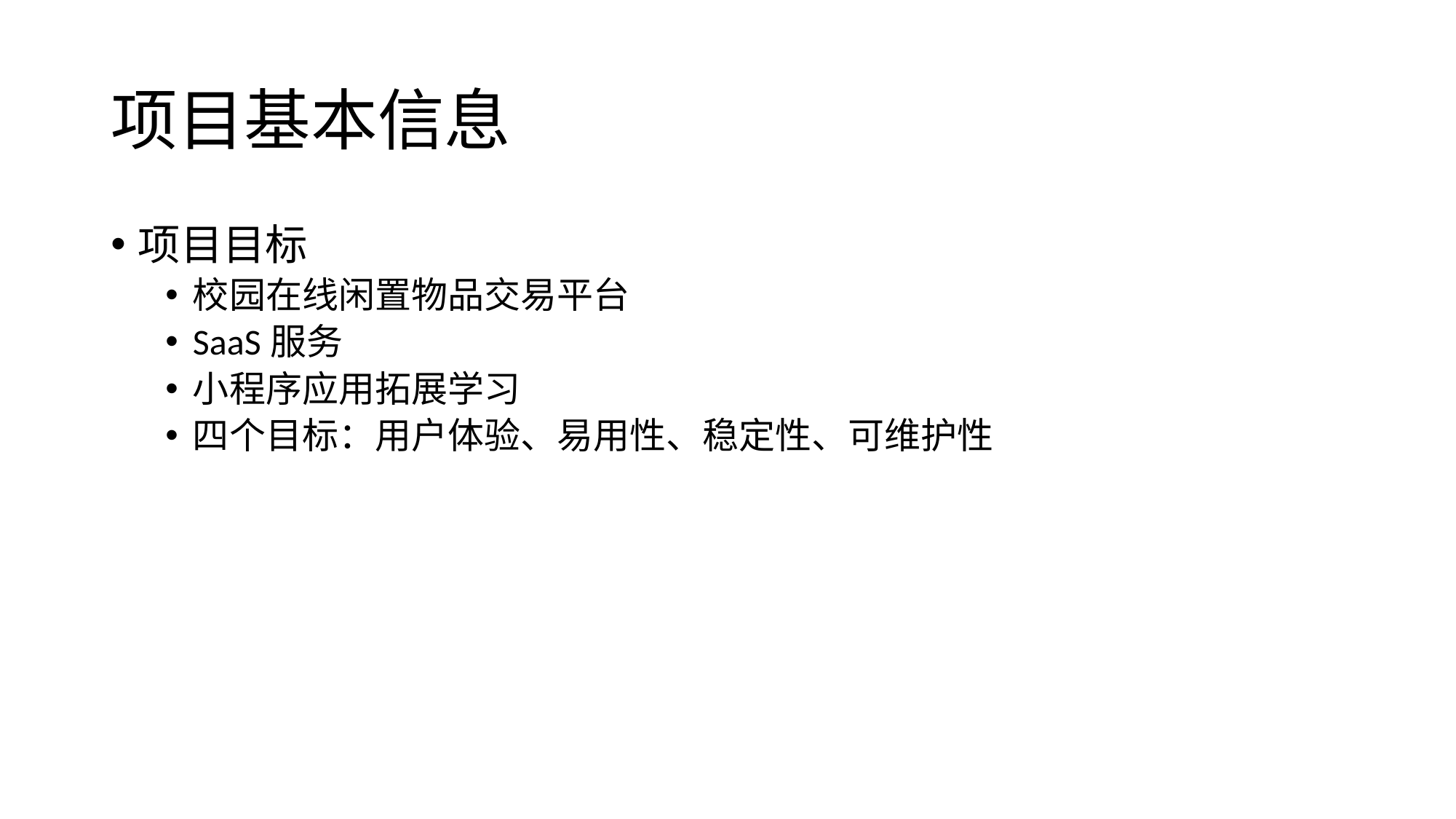

# 项目基本信息
项目目标
校园在线闲置物品交易平台
SaaS服务
小程序应用拓展学习
四个目标：用户体验、易用性、稳定性、可维护性